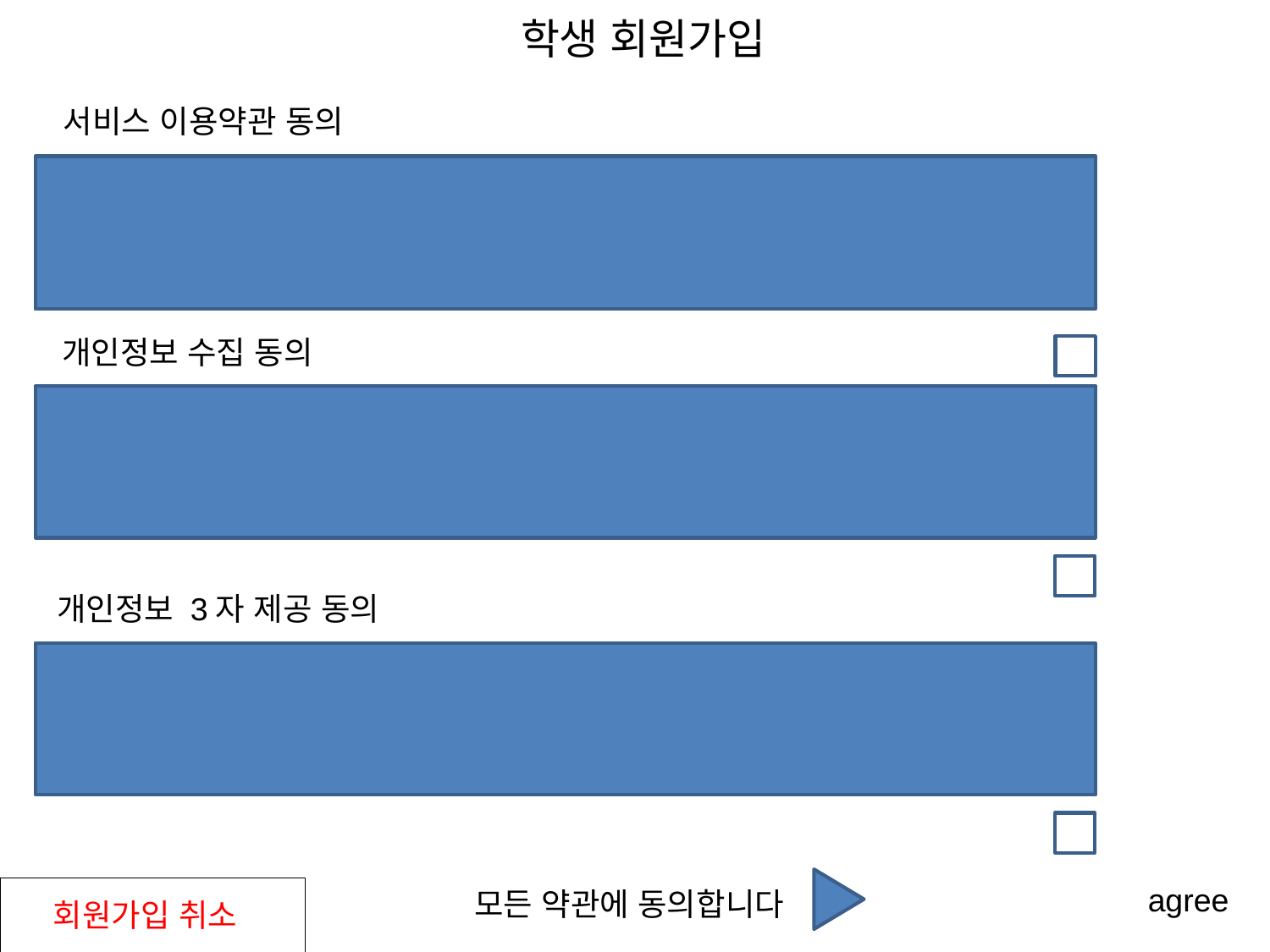

학생 회원가입
서비스 이용약관 동의

개인정보 수집 동의

개인정보 3자 제공 동의

agree

모든 약관에 동의합니다
회원가입 취소